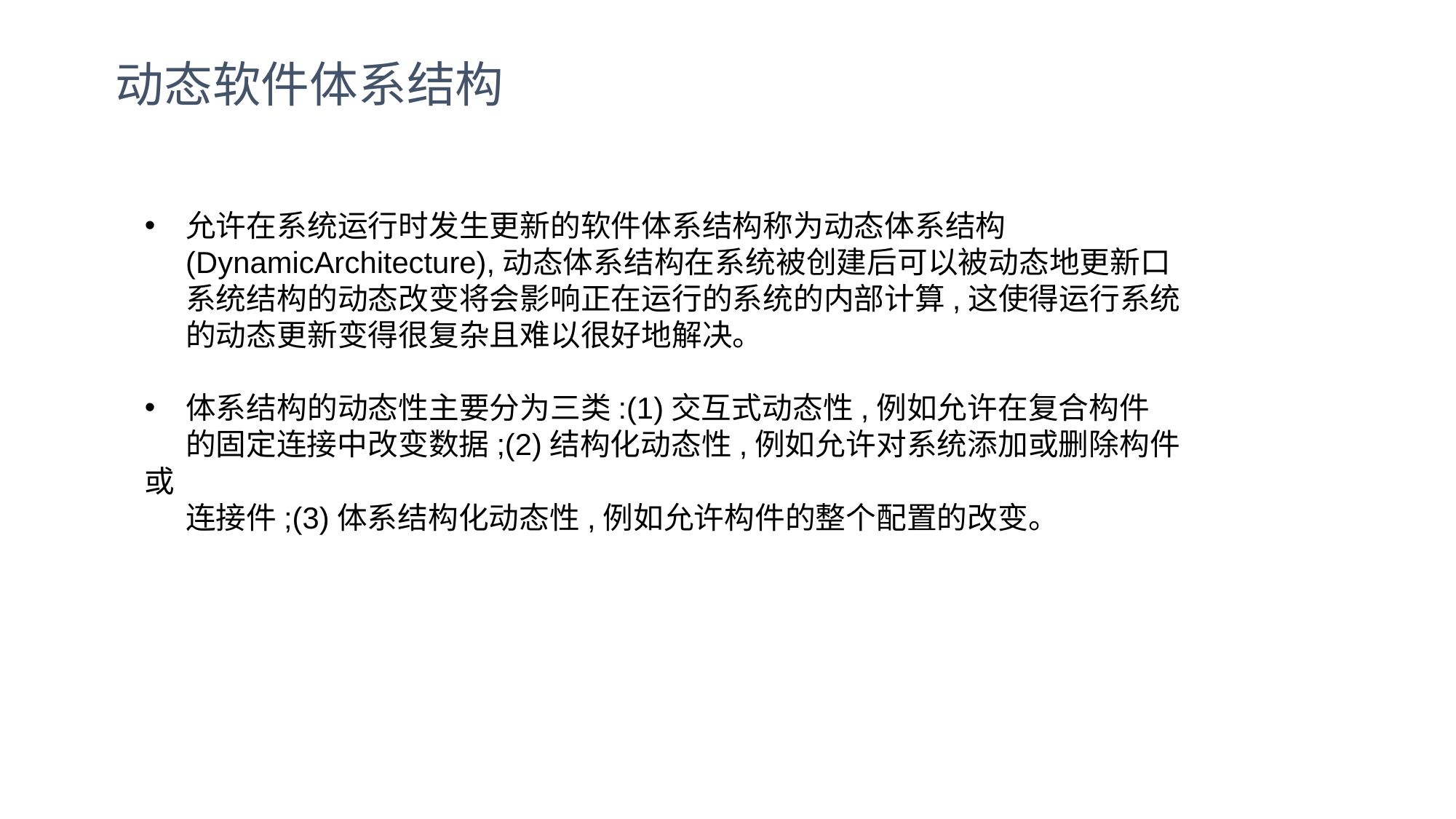

动态软件体系结构
允许在系统运行时发生更新的软件体系结构称为动态体系结构(DynamicArchitecture),动态体系结构在系统被创建后可以被动态地更新口系统结构的动态改变将会影响正在运行的系统的内部计算,这使得运行系统的动态更新变得很复杂且难以很好地解决。

体系结构的动态性主要分为三类:(1)交互式动态性,例如允许在复合构件
     的固定连接中改变数据;(2)结构化动态性,例如允许对系统添加或删除构件或
     连接件;(3)体系结构化动态性,例如允许构件的整个配置的改变。